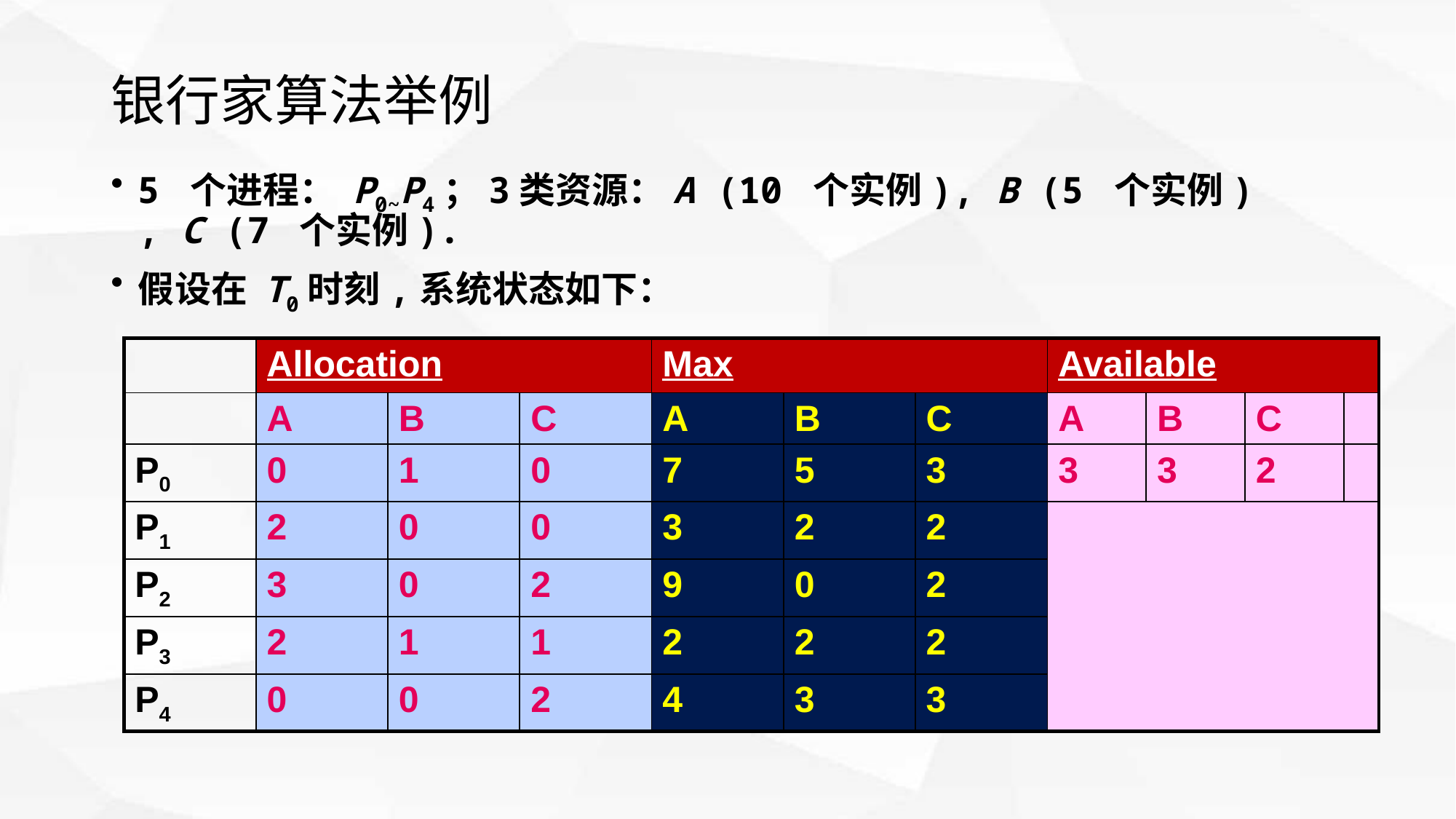

# 银行家算法举例
5 个进程： P0~P4；3类资源：A (10 个实例), B (5 个实例) , C (7 个实例).
假设在 T0时刻,系统状态如下：

|  | Allocation |  |  | Max |  |  | Available |  |  |  |
| --- | --- | --- | --- | --- | --- | --- | --- | --- | --- | --- |
|  | A | B | C | A | B | C | A | B | C |  |
| P0 | 0 | 1 | 0 | 7 | 5 | 3 | 3 | 3 | 2 |  |
| P1 | 2 | 0 | 0 | 3 | 2 | 2 |  |  |  |  |
| P2 | 3 | 0 | 2 | 9 | 0 | 2 |  |  |  |  |
| P3 | 2 | 1 | 1 | 2 | 2 | 2 |  |  |  |  |
| P4 | 0 | 0 | 2 | 4 | 3 | 3 |  |  |  |  |